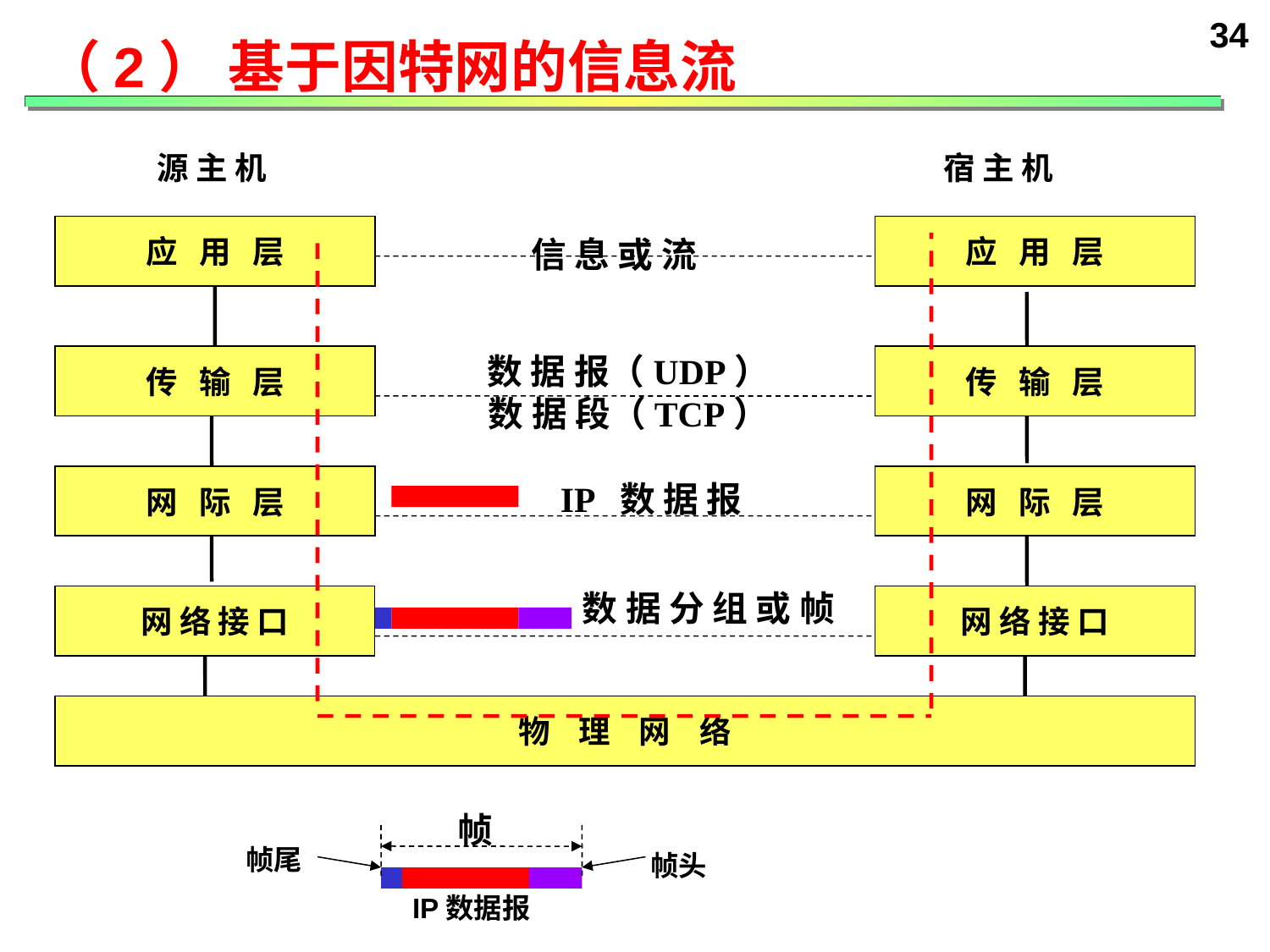

34
（2） 基于因特网的信息流

源 主 机
宿 主 机

应   用   层
应   用   层
信 息 或 流

传   输   层
传   输   层
数 据 报（UDP）
数 据 段（TCP）

网   际   层
IP  数 据 报
网   际   层

数 据 分 组 或 帧
网 络 接 口
网 络 接 口

物    理    网    络

帧

帧尾
帧头

IP数据报